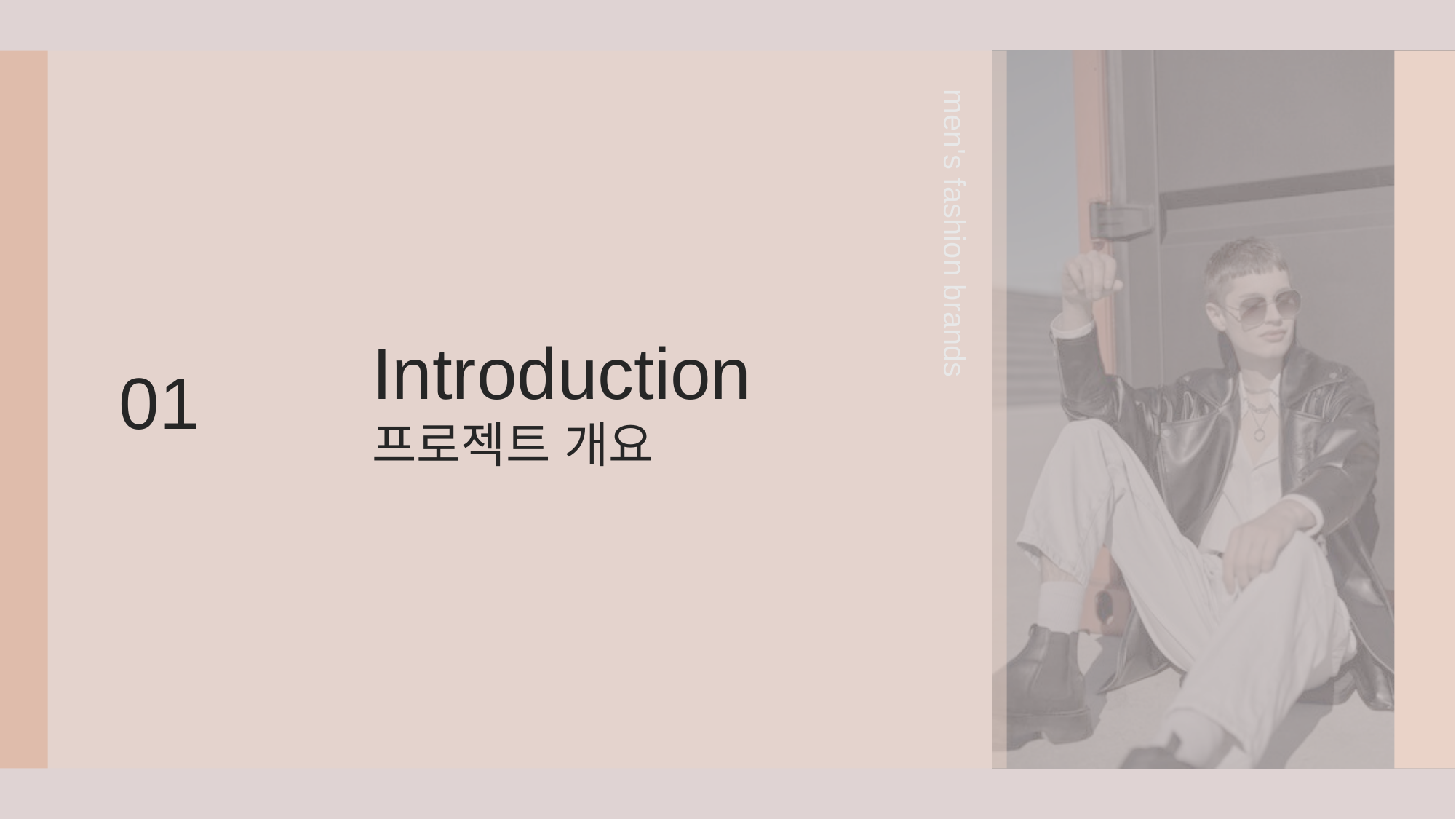

men's fashion brands
Introduction
프로젝트 개요
01